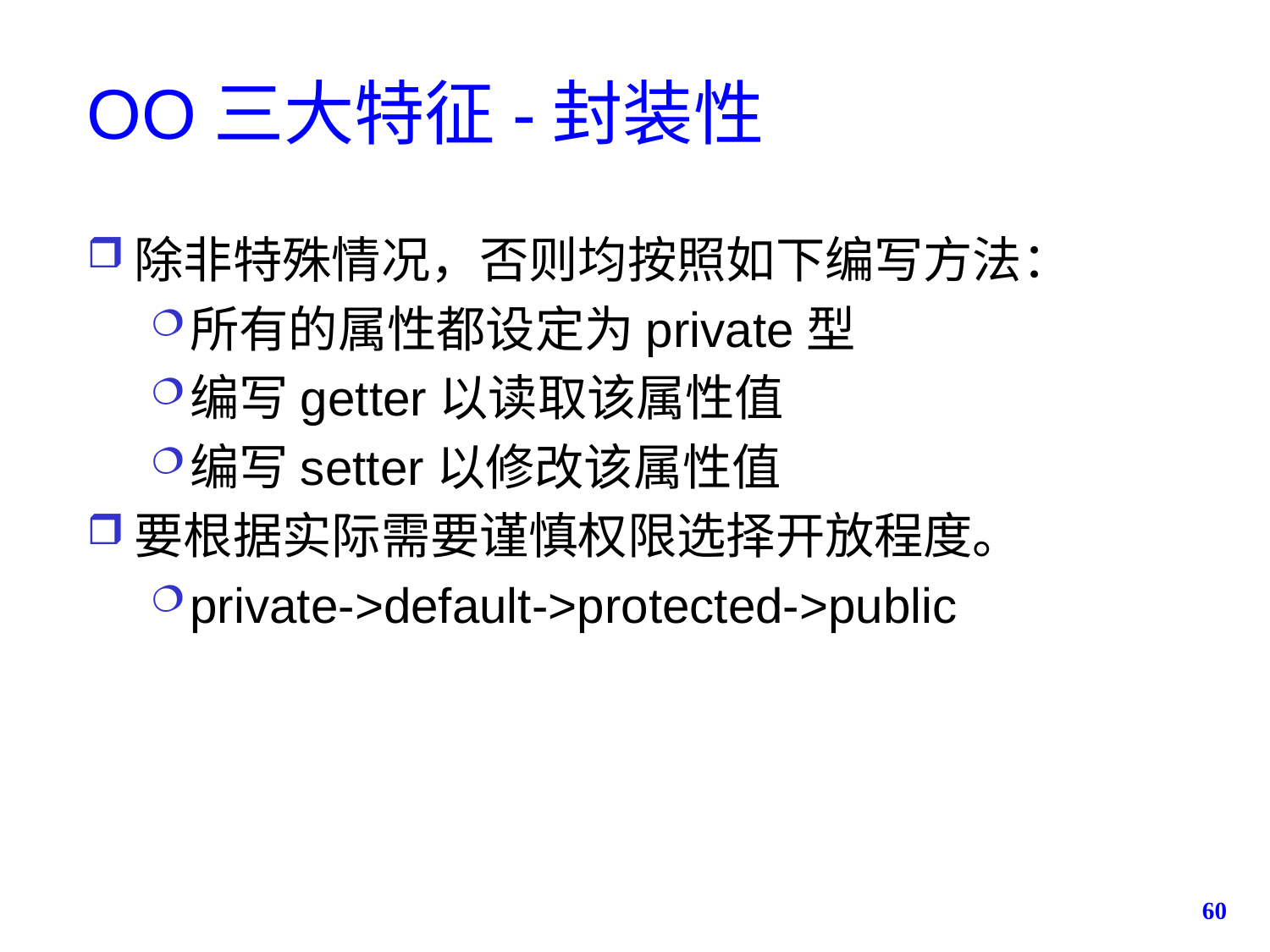

# OO三大特征-封装性
除非特殊情况，否则均按照如下编写方法：
所有的属性都设定为private型
编写getter以读取该属性值
编写setter以修改该属性值
要根据实际需要谨慎权限选择开放程度。
private->default->protected->public

60